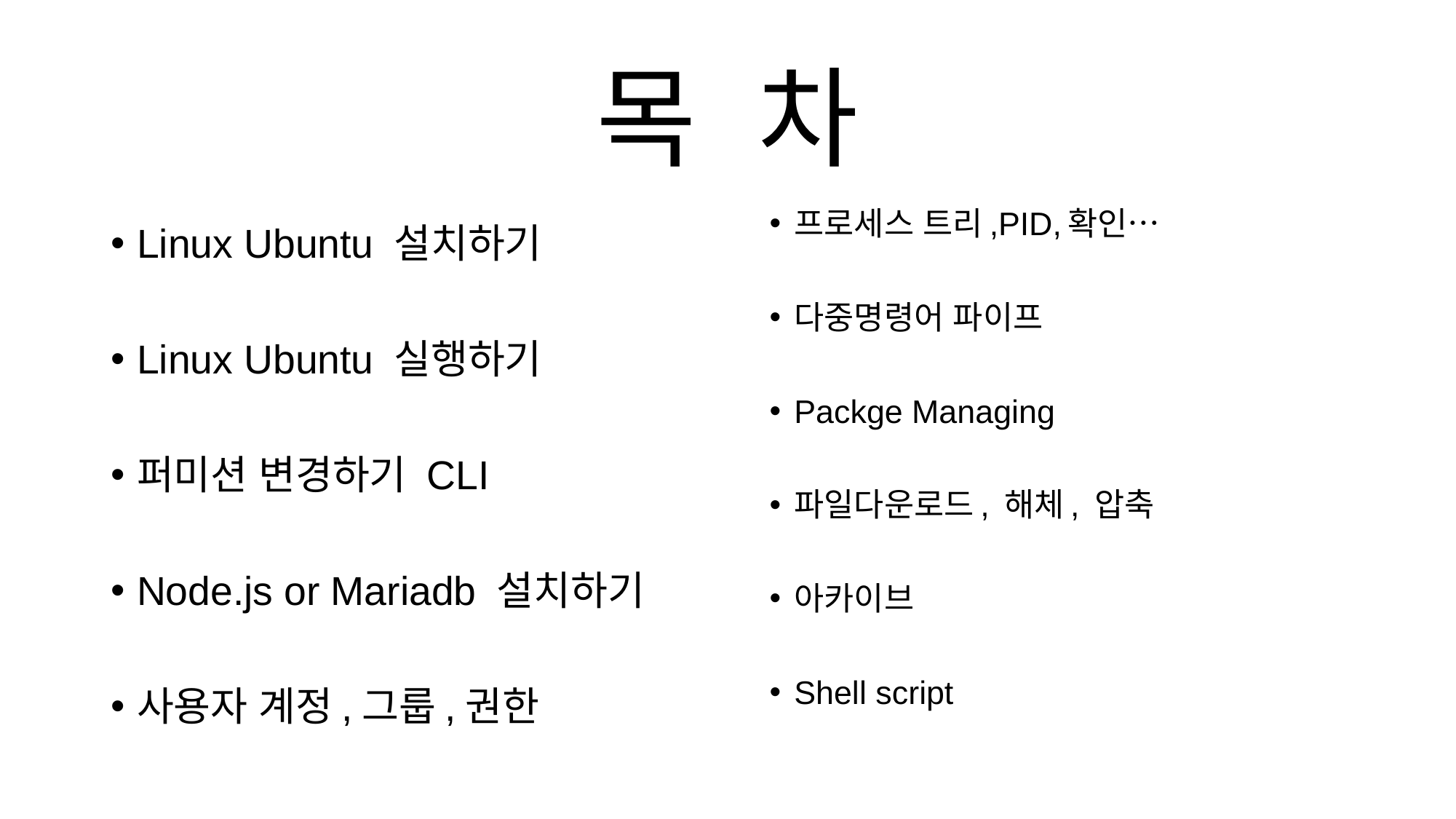

# 목  차
프로세스 트리,PID,확인…

다중명령어 파이프

Packge Managing

파일다운로드, 해체, 압축

아카이브

Shell script
Linux Ubuntu 설치하기

Linux Ubuntu 실행하기

퍼미션 변경하기 CLI

Node.js or Mariadb 설치하기

사용자 계정,그룹,권한